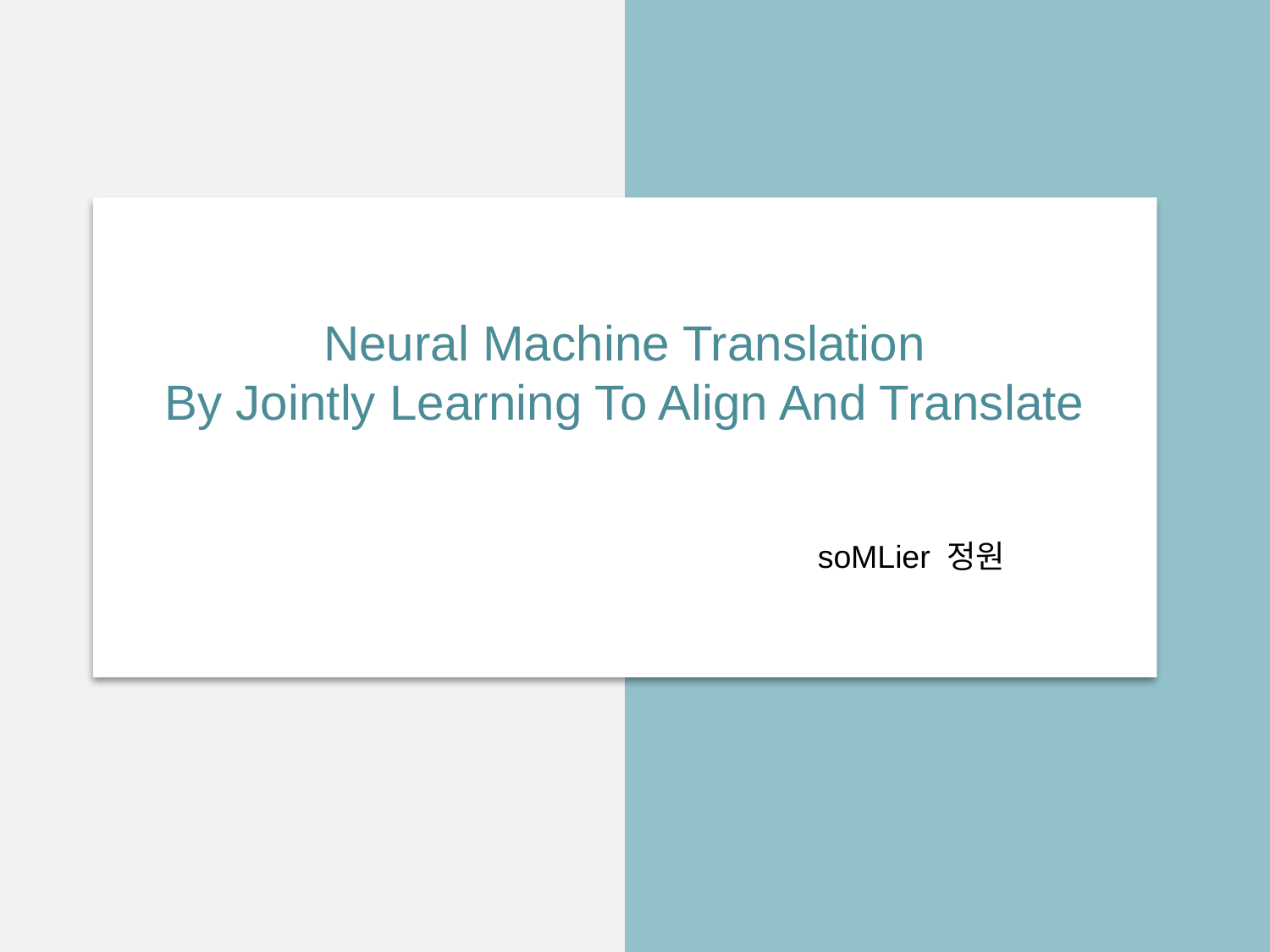

Neural Machine Translation
By Jointly Learning To Align And Translate
soMLier 정원